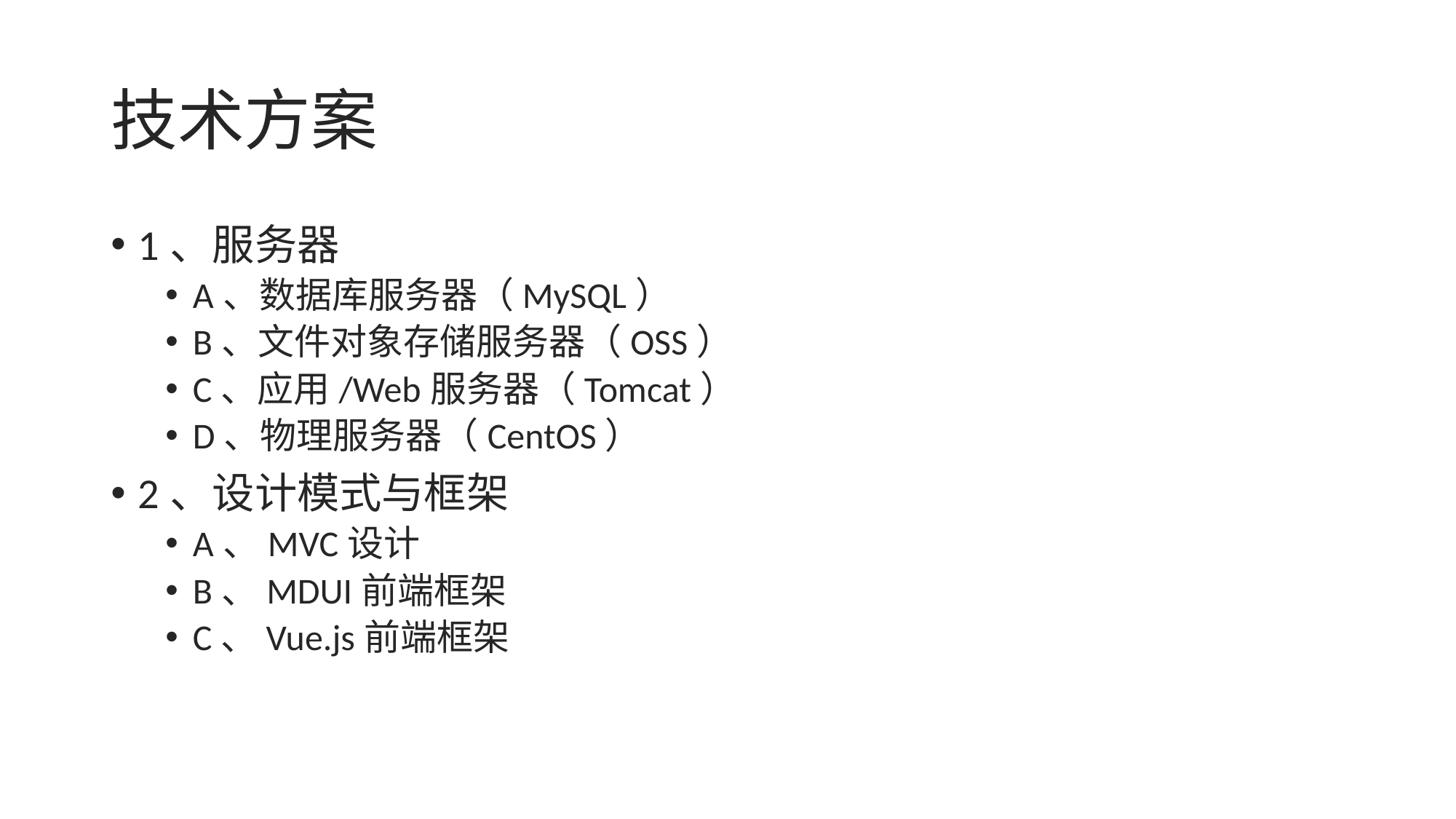

# 技术方案
1、服务器
A、数据库服务器（MySQL）
B、文件对象存储服务器（OSS）
C、应用/Web服务器（Tomcat）
D、物理服务器（CentOS）
2、设计模式与框架
A、MVC设计
B、MDUI前端框架
C、Vue.js前端框架